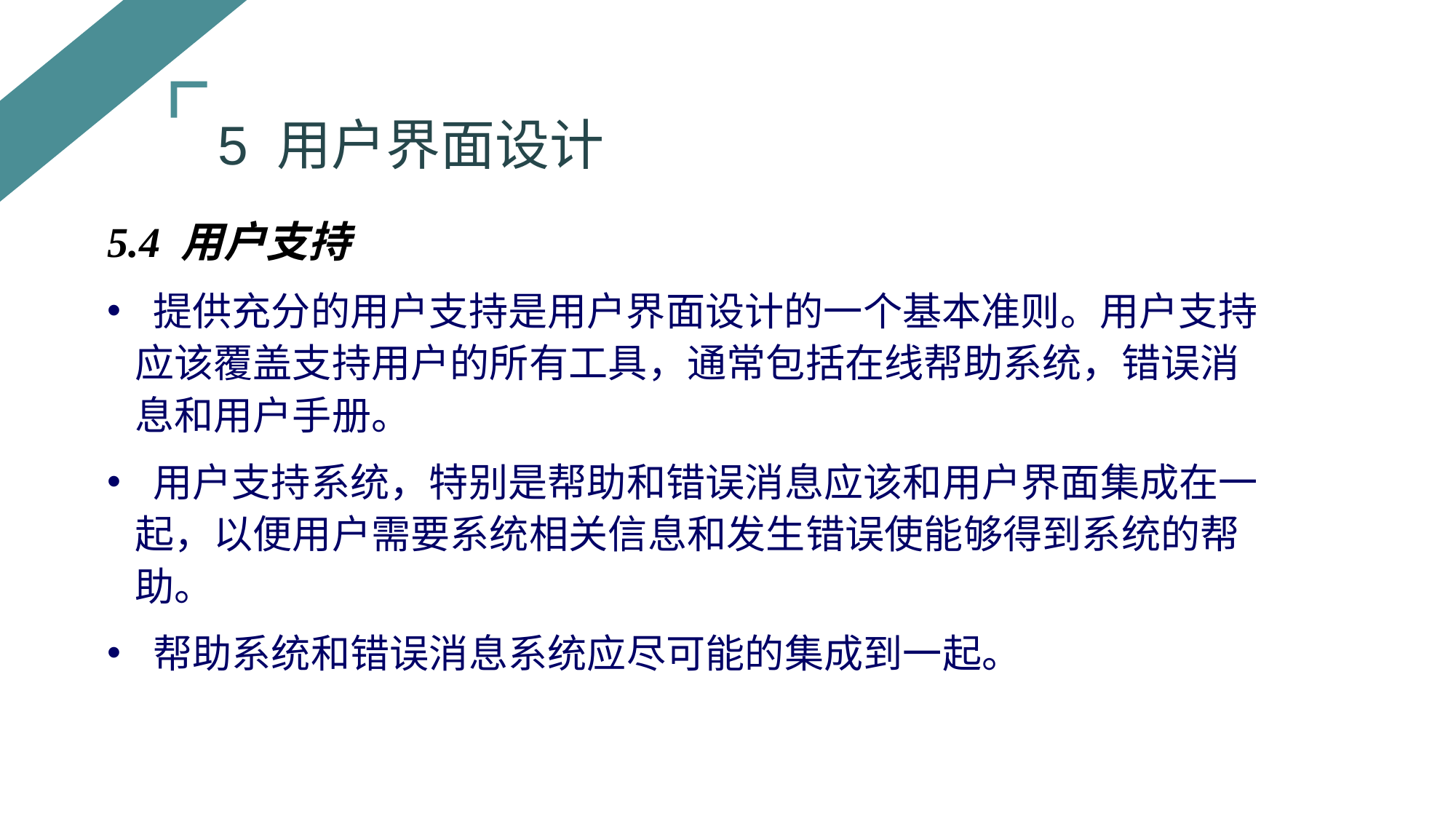

5 用户界面设计
5.4 用户支持
 提供充分的用户支持是用户界面设计的一个基本准则。用户支持应该覆盖支持用户的所有工具，通常包括在线帮助系统，错误消息和用户手册。
 用户支持系统，特别是帮助和错误消息应该和用户界面集成在一起，以便用户需要系统相关信息和发生错误使能够得到系统的帮助。
 帮助系统和错误消息系统应尽可能的集成到一起。